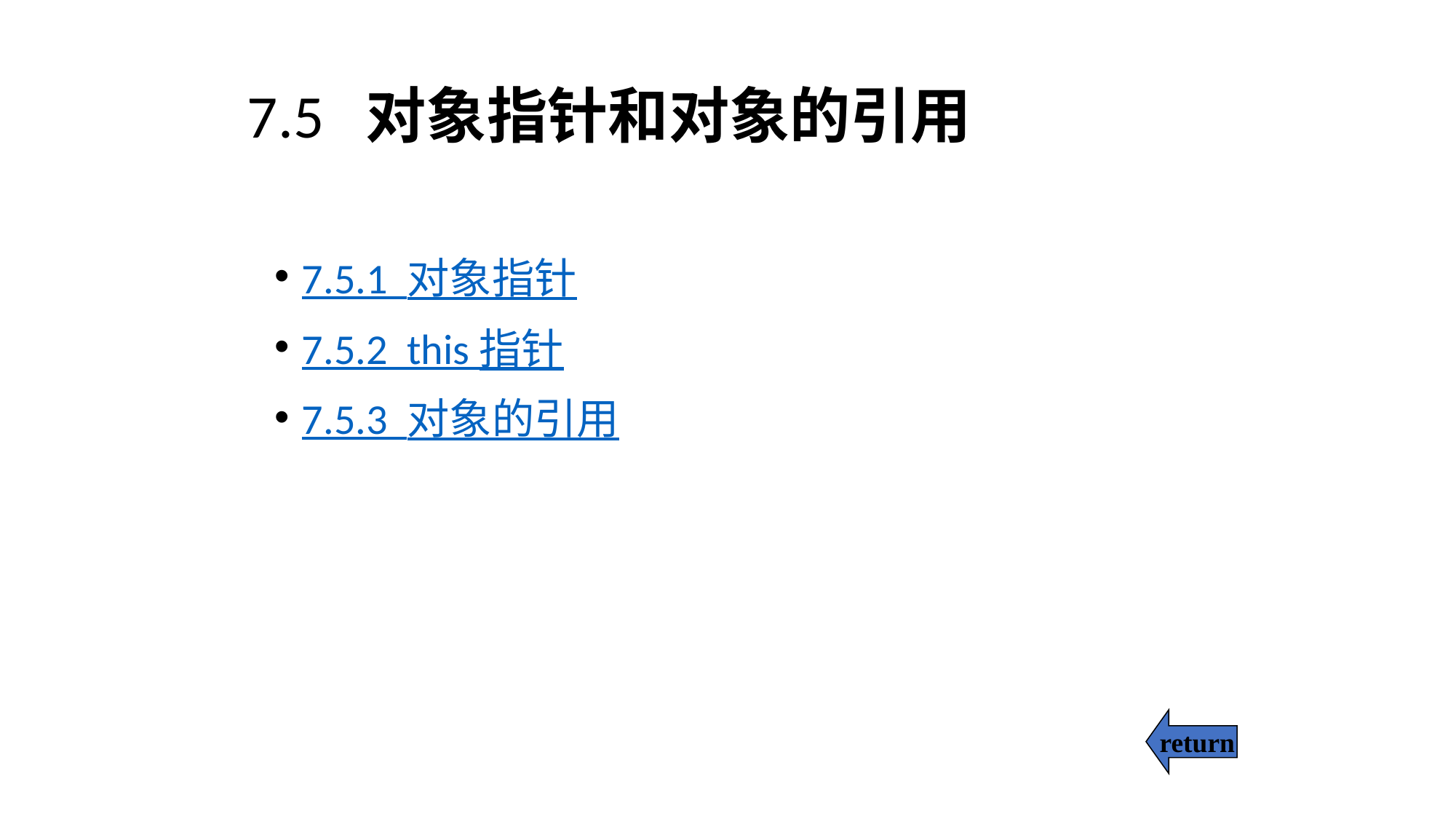

# 7.5  对象指针和对象的引用
7.5.1  对象指针
7.5.2  this 指针
7.5.3  对象的引用
return